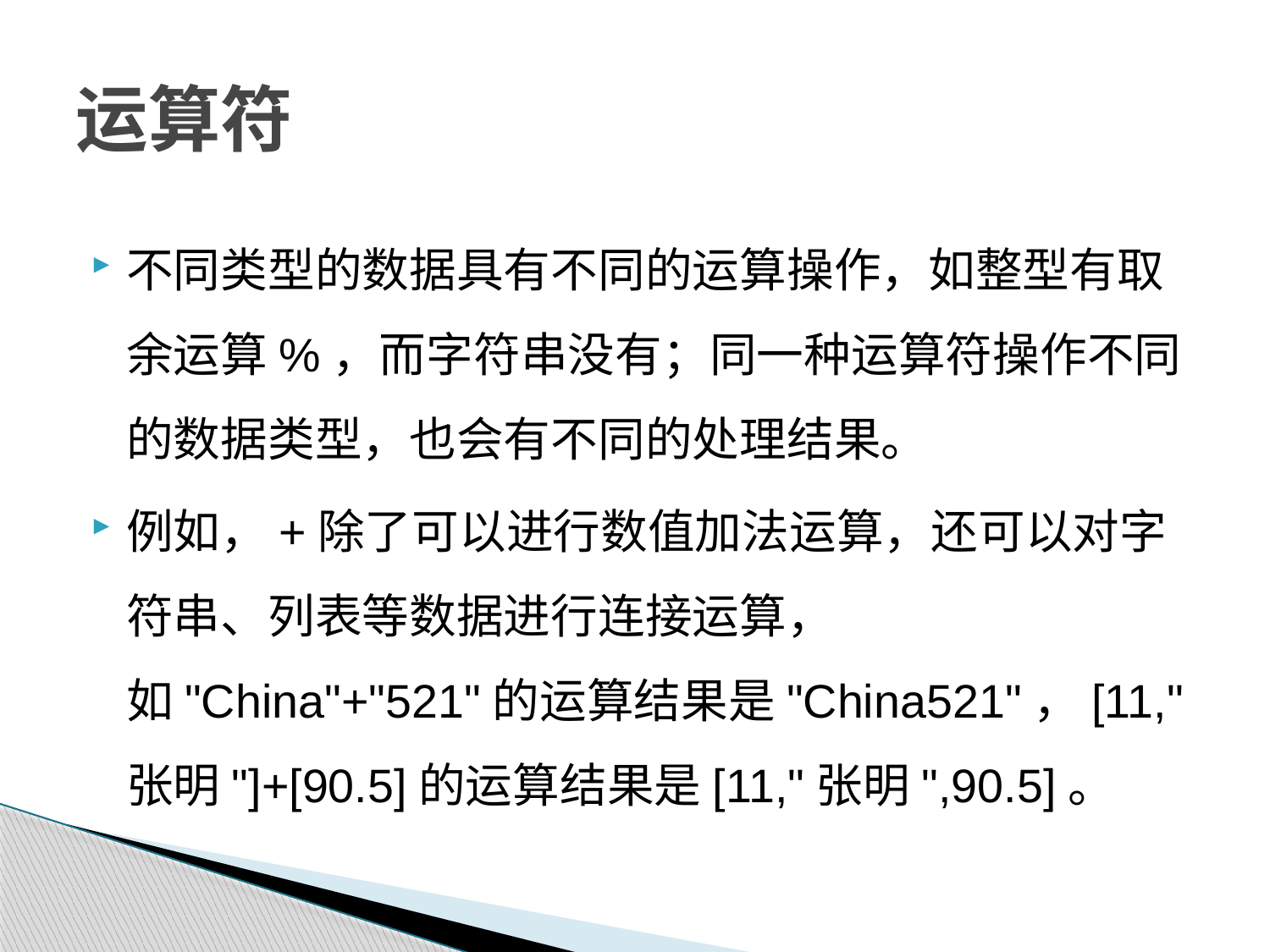

# 运算符
不同类型的数据具有不同的运算操作，如整型有取余运算%，而字符串没有；同一种运算符操作不同的数据类型，也会有不同的处理结果。
例如，+除了可以进行数值加法运算，还可以对字符串、列表等数据进行连接运算，如"China"+"521"的运算结果是"China521"，[11," 张明"]+[90.5]的运算结果是[11,"张明",90.5]。